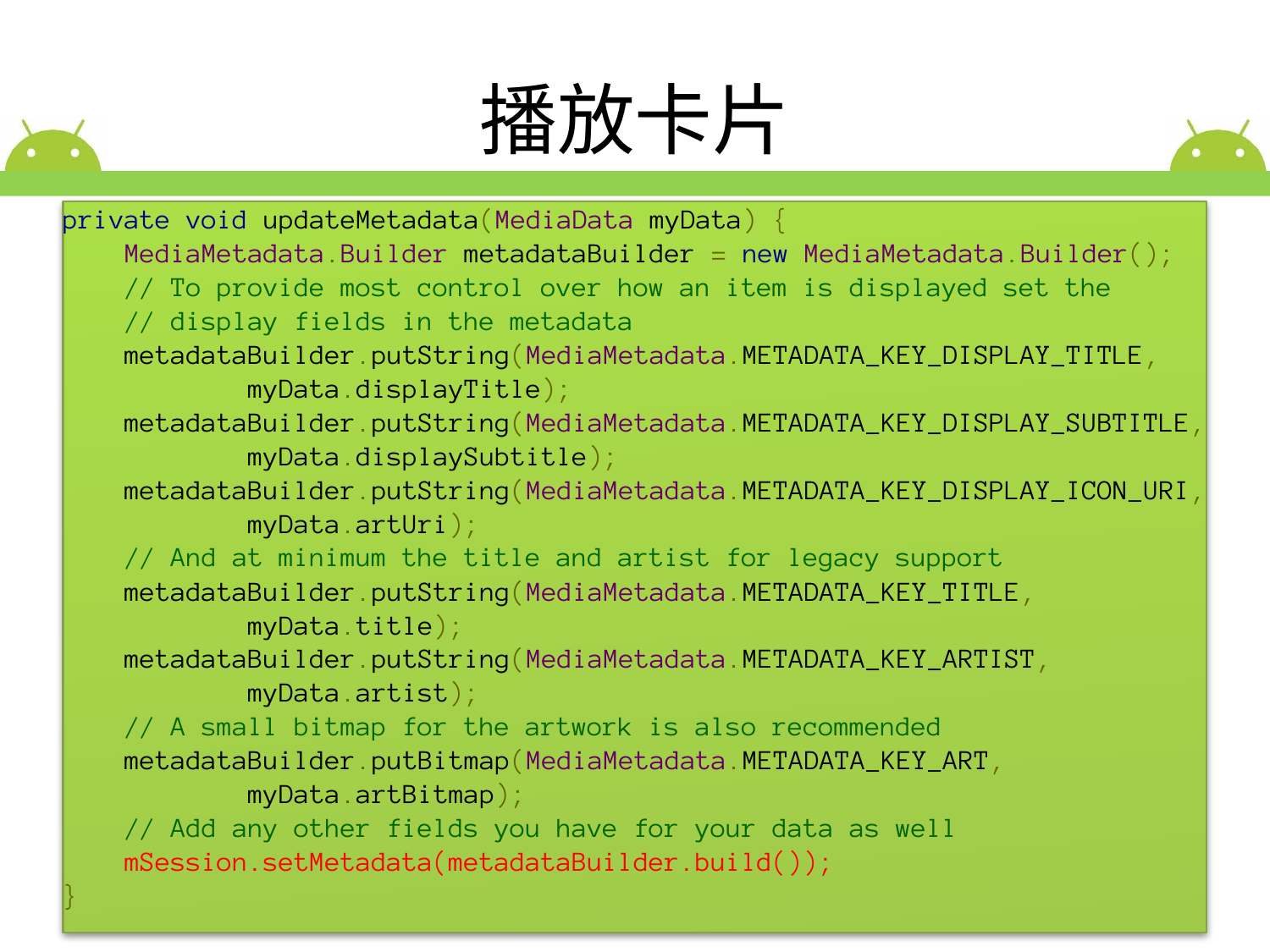

# 播放卡片
private void updateMetadata(MediaData myData) {
    MediaMetadata.Builder metadataBuilder = new MediaMetadata.Builder();
    // To provide most control over how an item is displayed set the
    // display fields in the metadata
    metadataBuilder.putString(MediaMetadata.METADATA_KEY_DISPLAY_TITLE,
            myData.displayTitle);
    metadataBuilder.putString(MediaMetadata.METADATA_KEY_DISPLAY_SUBTITLE,
            myData.displaySubtitle);
    metadataBuilder.putString(MediaMetadata.METADATA_KEY_DISPLAY_ICON_URI,
            myData.artUri);
    // And at minimum the title and artist for legacy support
    metadataBuilder.putString(MediaMetadata.METADATA_KEY_TITLE,
            myData.title);
    metadataBuilder.putString(MediaMetadata.METADATA_KEY_ARTIST,
            myData.artist);
    // A small bitmap for the artwork is also recommended
    metadataBuilder.putBitmap(MediaMetadata.METADATA_KEY_ART,
            myData.artBitmap);
    // Add any other fields you have for your data as well
    mSession.setMetadata(metadataBuilder.build());
}